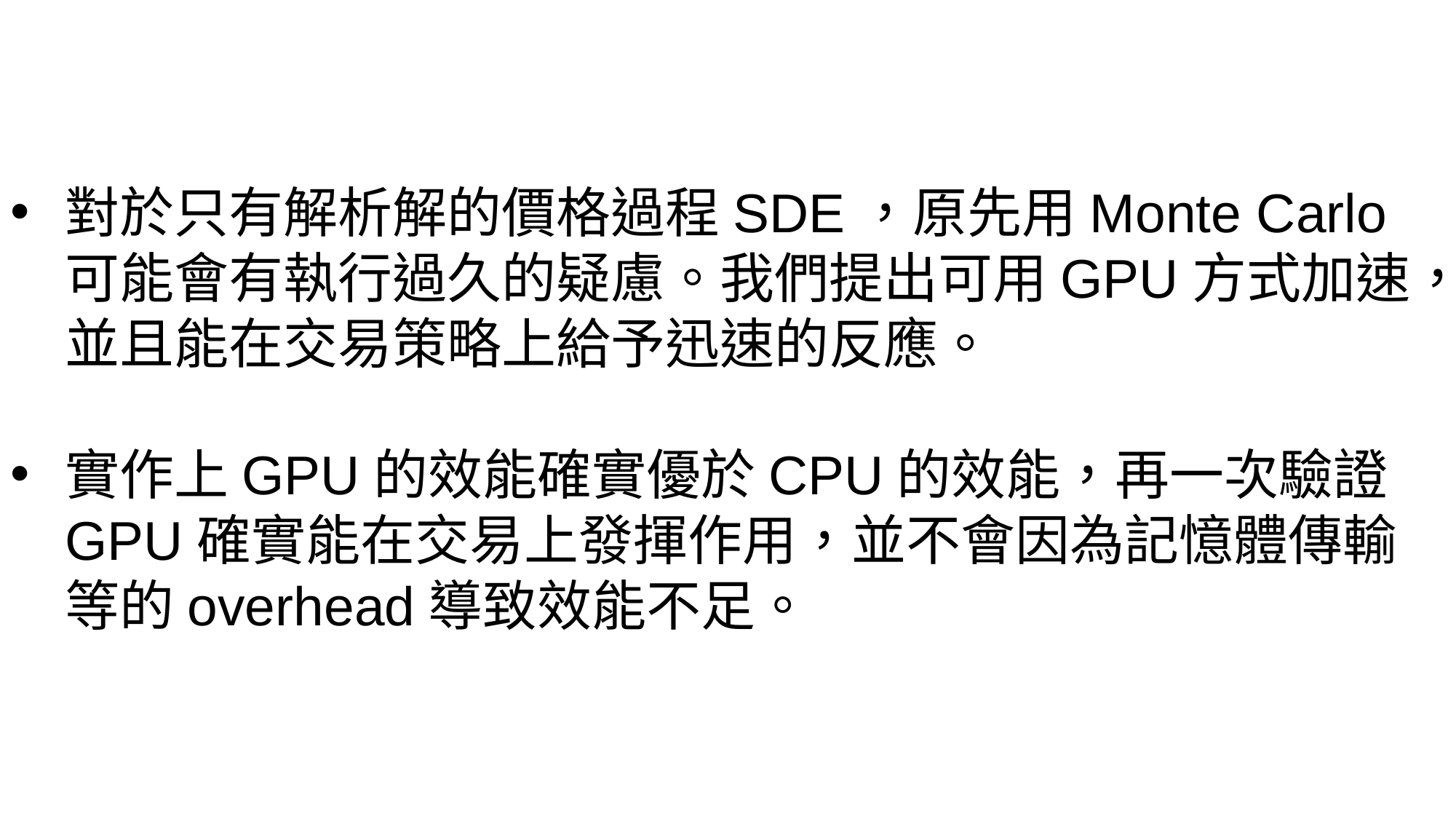

對於只有解析解的價格過程SDE，原先用Monte Carlo可能會有執行過久的疑慮。我們提出可用GPU方式加速，並且能在交易策略上給予迅速的反應。

實作上GPU的效能確實優於CPU的效能，再一次驗證GPU確實能在交易上發揮作用，並不會因為記憶體傳輸等的overhead導致效能不足。